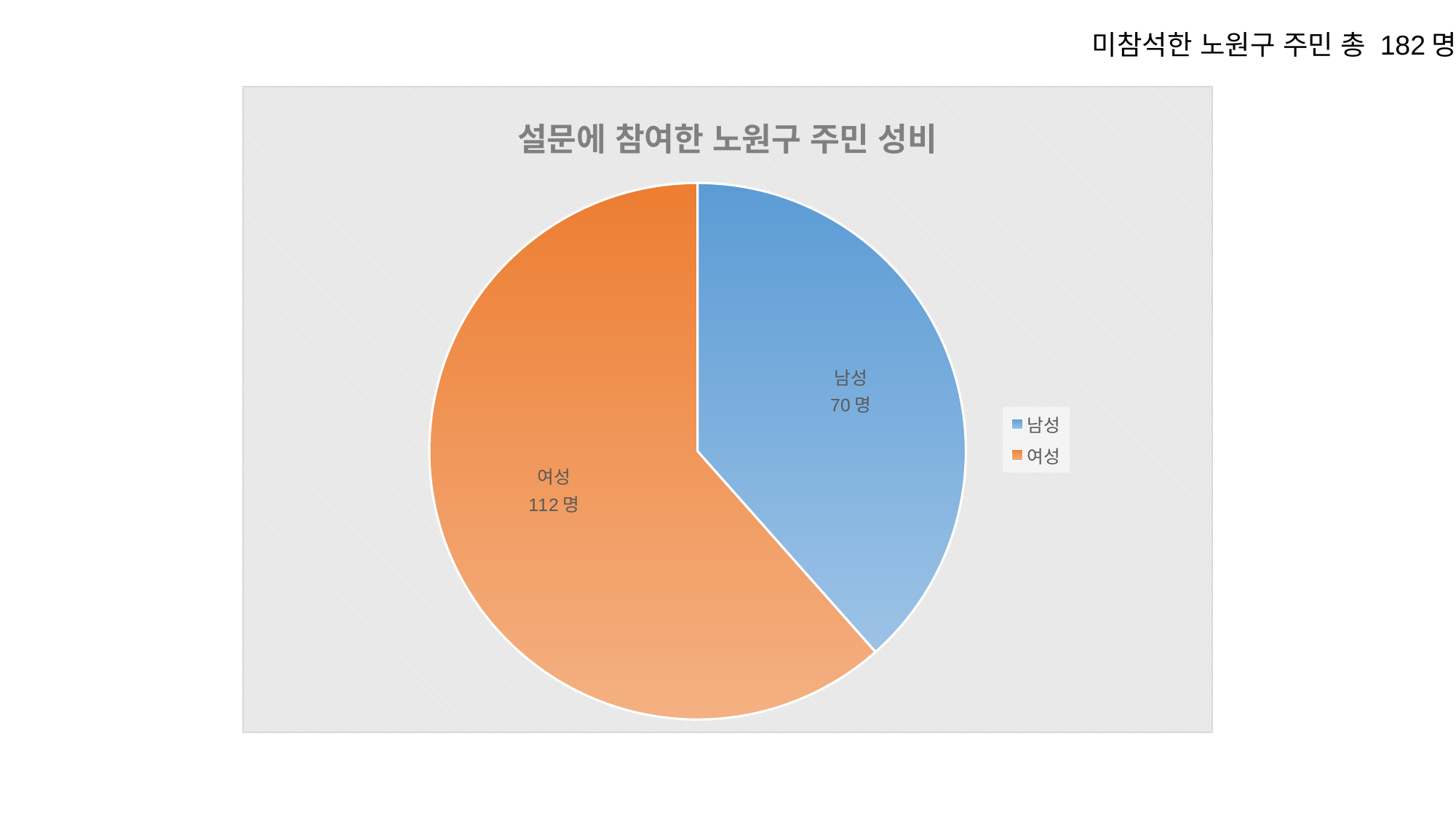

미참석한 노원구 주민 총 182명

### Chart: 설문에 참여한 노원구 주민 성비

| Category | 설문에 참여한 공릉 1동 주민 성비 |
|---|---|
| 남성 | 70.0 |
| 여성 | 112.0 |